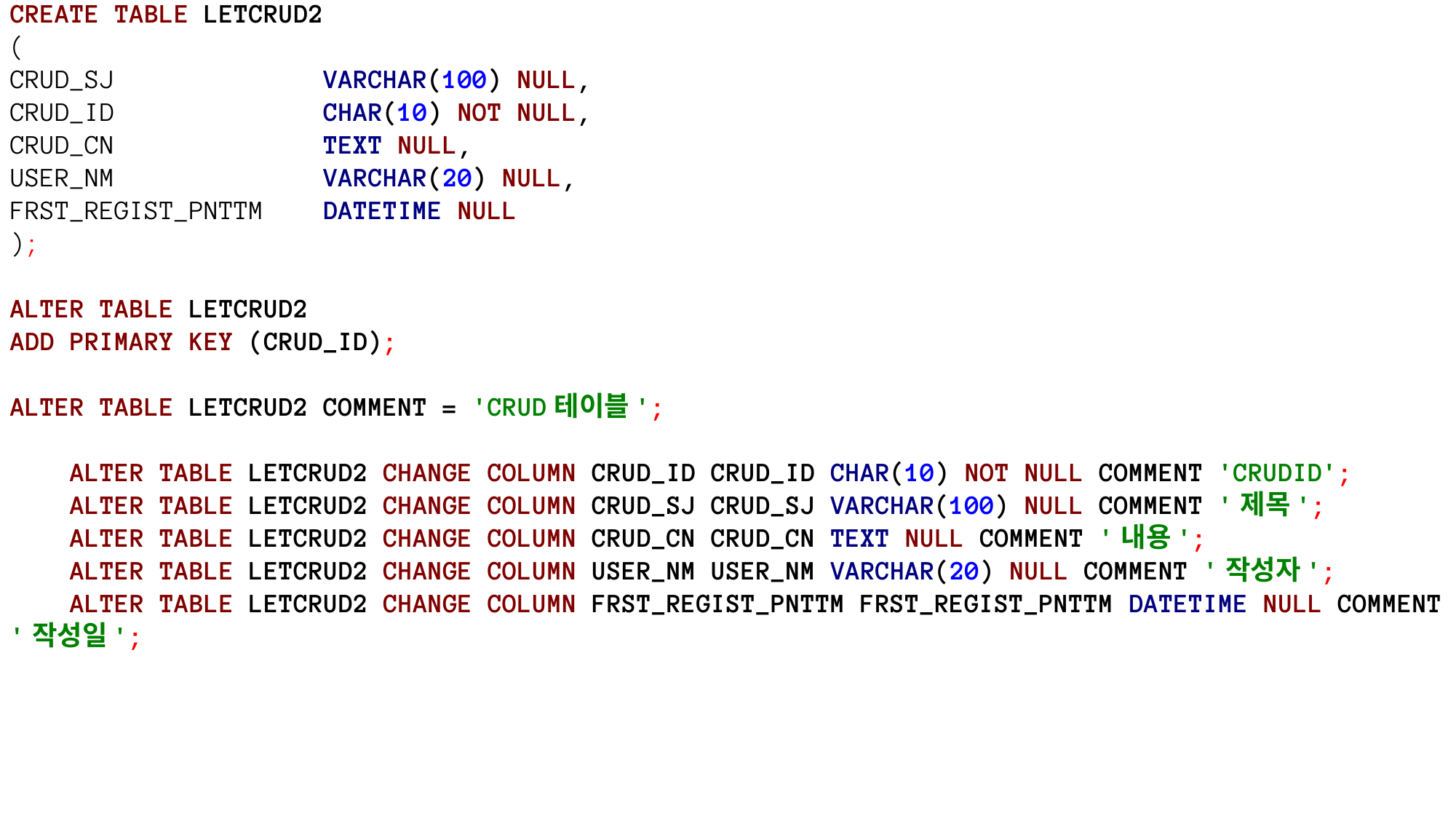

CREATE TABLE LETCRUD2
(
CRUD_SJ              VARCHAR(100) NULL,
CRUD_ID              CHAR(10) NOT NULL,
CRUD_CN              TEXT NULL,
USER_NM              VARCHAR(20) NULL,
FRST_REGIST_PNTTM    DATETIME NULL
);

ALTER TABLE LETCRUD2
ADD PRIMARY KEY (CRUD_ID);

ALTER TABLE LETCRUD2 COMMENT = 'CRUD테이블';

    ALTER TABLE LETCRUD2 CHANGE COLUMN CRUD_ID CRUD_ID CHAR(10) NOT NULL COMMENT 'CRUDID';
    ALTER TABLE LETCRUD2 CHANGE COLUMN CRUD_SJ CRUD_SJ VARCHAR(100) NULL COMMENT '제목';
    ALTER TABLE LETCRUD2 CHANGE COLUMN CRUD_CN CRUD_CN TEXT NULL COMMENT '내용';
    ALTER TABLE LETCRUD2 CHANGE COLUMN USER_NM USER_NM VARCHAR(20) NULL COMMENT '작성자';
    ALTER TABLE LETCRUD2 CHANGE COLUMN FRST_REGIST_PNTTM FRST_REGIST_PNTTM DATETIME NULL COMMENT '작성일';